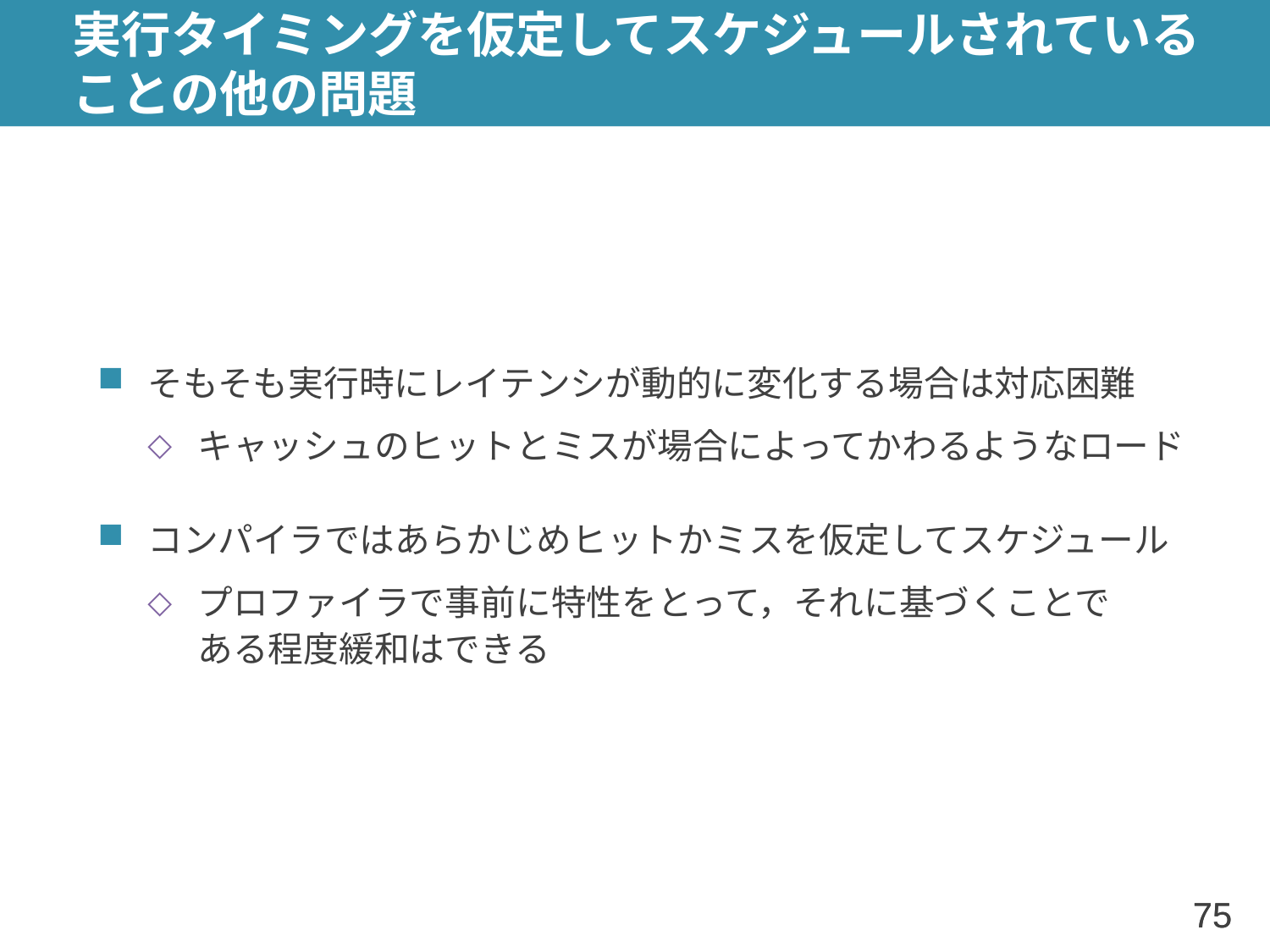

# 実行タイミングを仮定してスケジュールされている ことの他の問題
そもそも実行時にレイテンシが動的に変化する場合は対応困難
キャッシュのヒットとミスが場合によってかわるようなロード
コンパイラではあらかじめヒットかミスを仮定してスケジュール
プロファイラで事前に特性をとって，それに基づくことで
ある程度緩和はできる